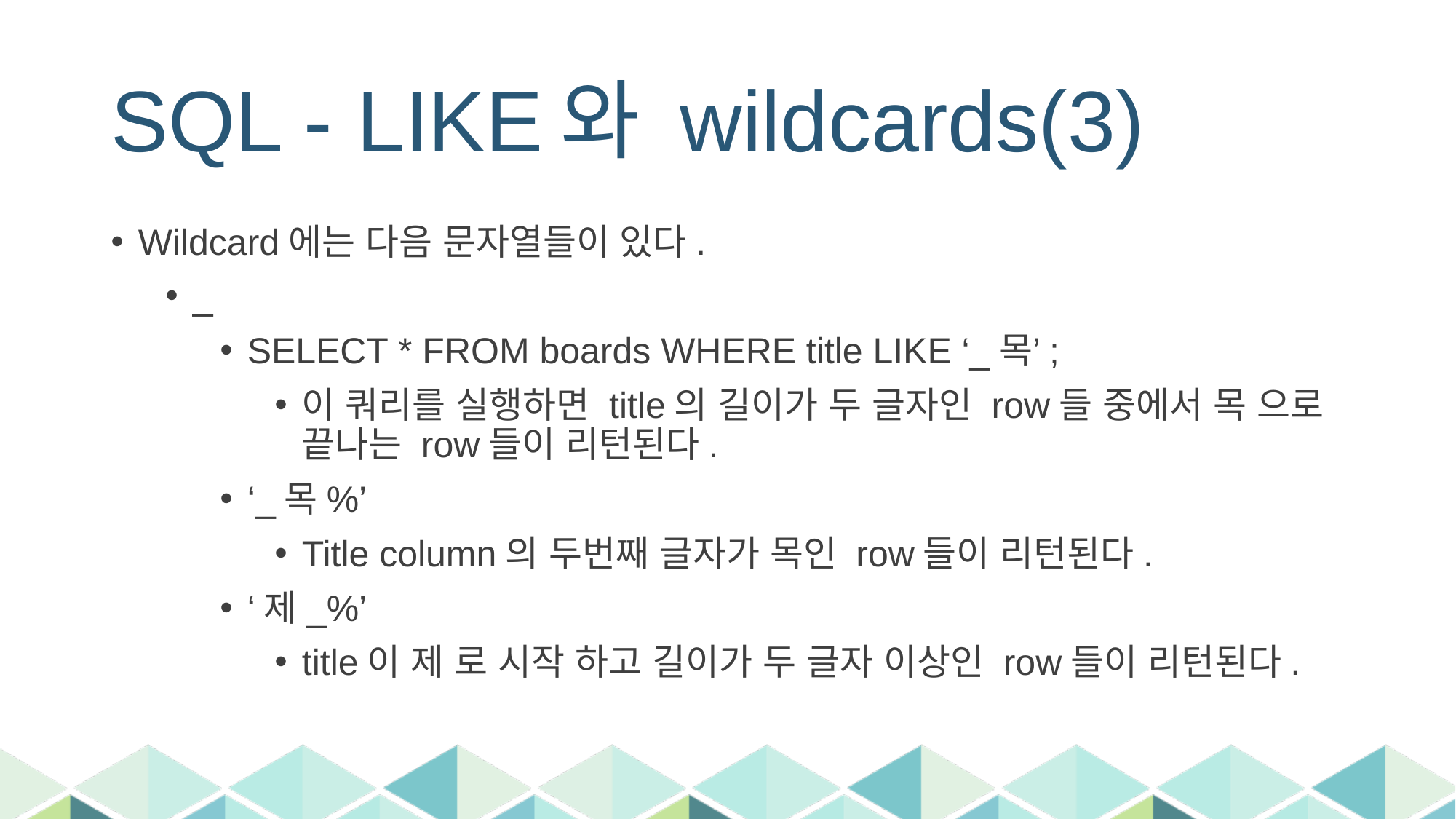

# SQL - LIKE와 wildcards(3)
Wildcard에는 다음 문자열들이 있다.
_
SELECT * FROM boards WHERE title LIKE ‘_목’;
이 쿼리를 실행하면 title의 길이가 두 글자인 row들 중에서 목 으로 끝나는 row들이 리턴된다.
‘_목%’
Title column의 두번째 글자가 목인 row들이 리턴된다.
‘제_%’
title이 제 로 시작 하고 길이가 두 글자 이상인 row들이 리턴된다.